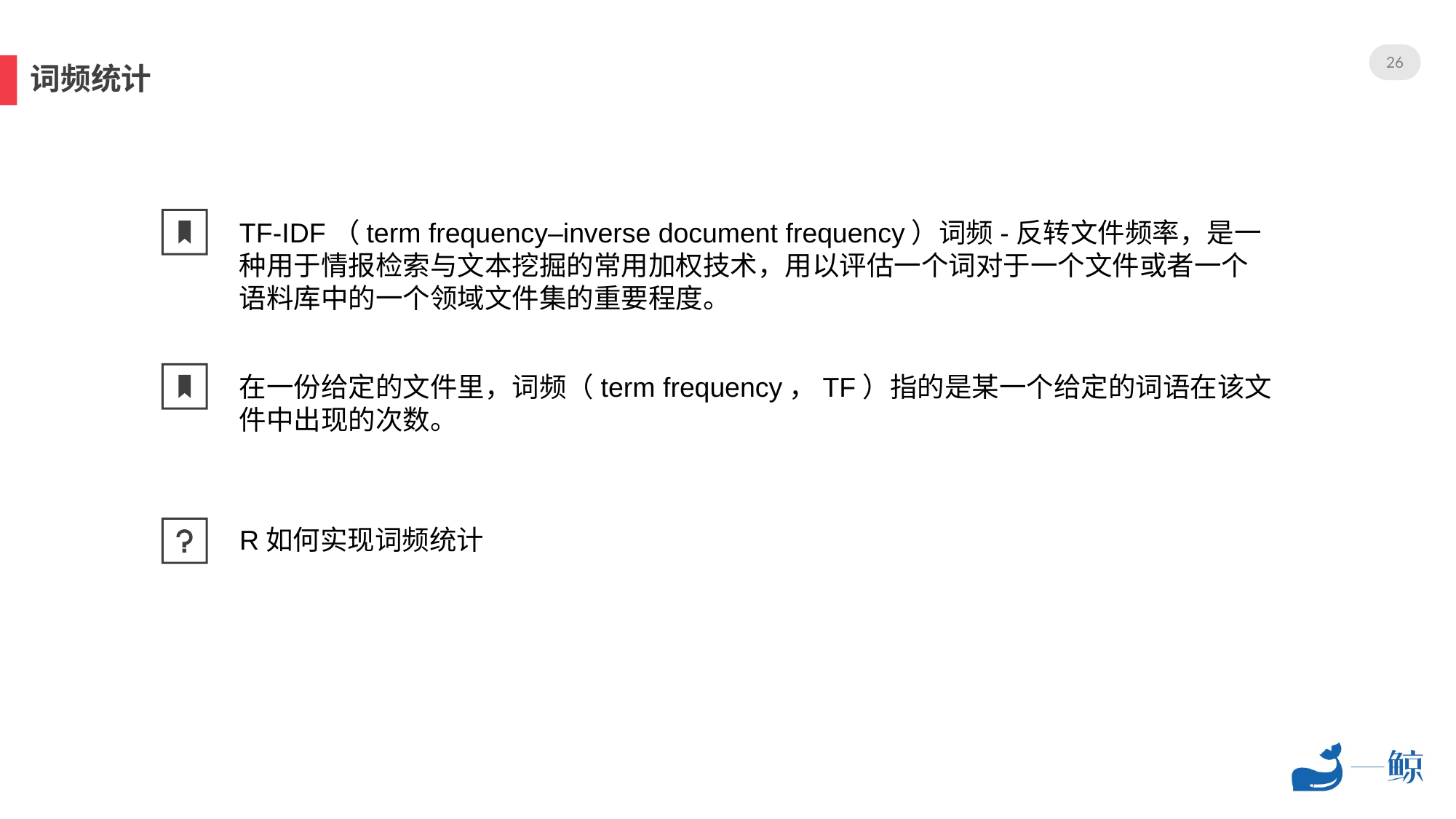

26
词频统计

TF-IDF（term frequency–inverse document frequency）词频-反转文件频率，是一种用于情报检索与文本挖掘的常用加权技术，用以评估一个词对于一个文件或者一个语料库中的一个领域文件集的重要程度。

在一份给定的文件里，词频（term frequency，TF）指的是某一个给定的词语在该文件中出现的次数。

R如何实现词频统计